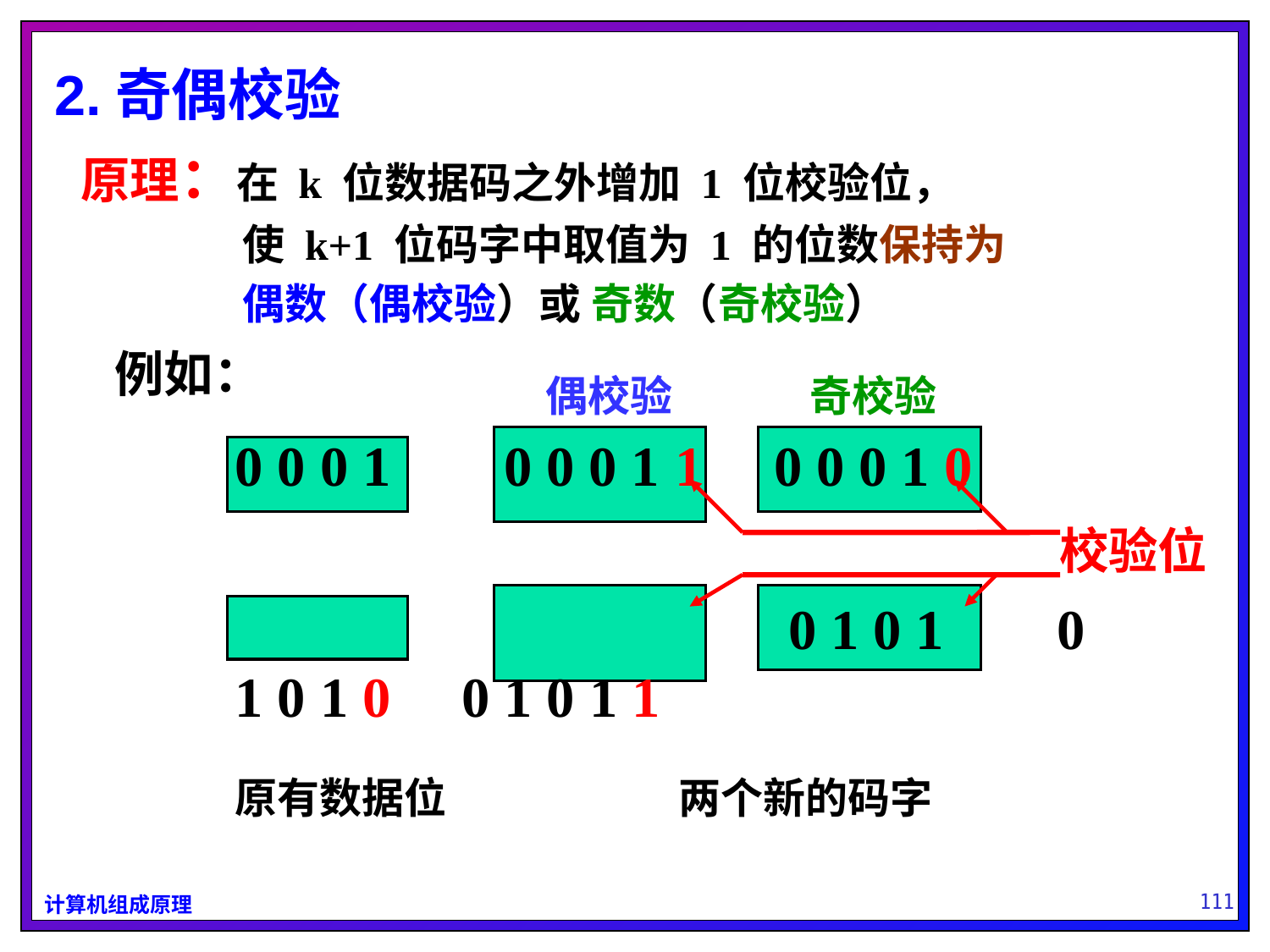

2.奇偶校验
 原理：在 k 位数据码之外增加 1 位校验位，
            使 k+1 位码字中取值为 1 的位数保持为
            偶数（偶校验）或 奇数（奇校验）
例如：
偶校验
奇校验
0 0 0 1        0 0 0 1 1     0 0 0 1 0
                                                                                                      0 1 0 1        0 1 0 1 0     0 1 0 1 1
原有数据位                        两个新的码字

校验位